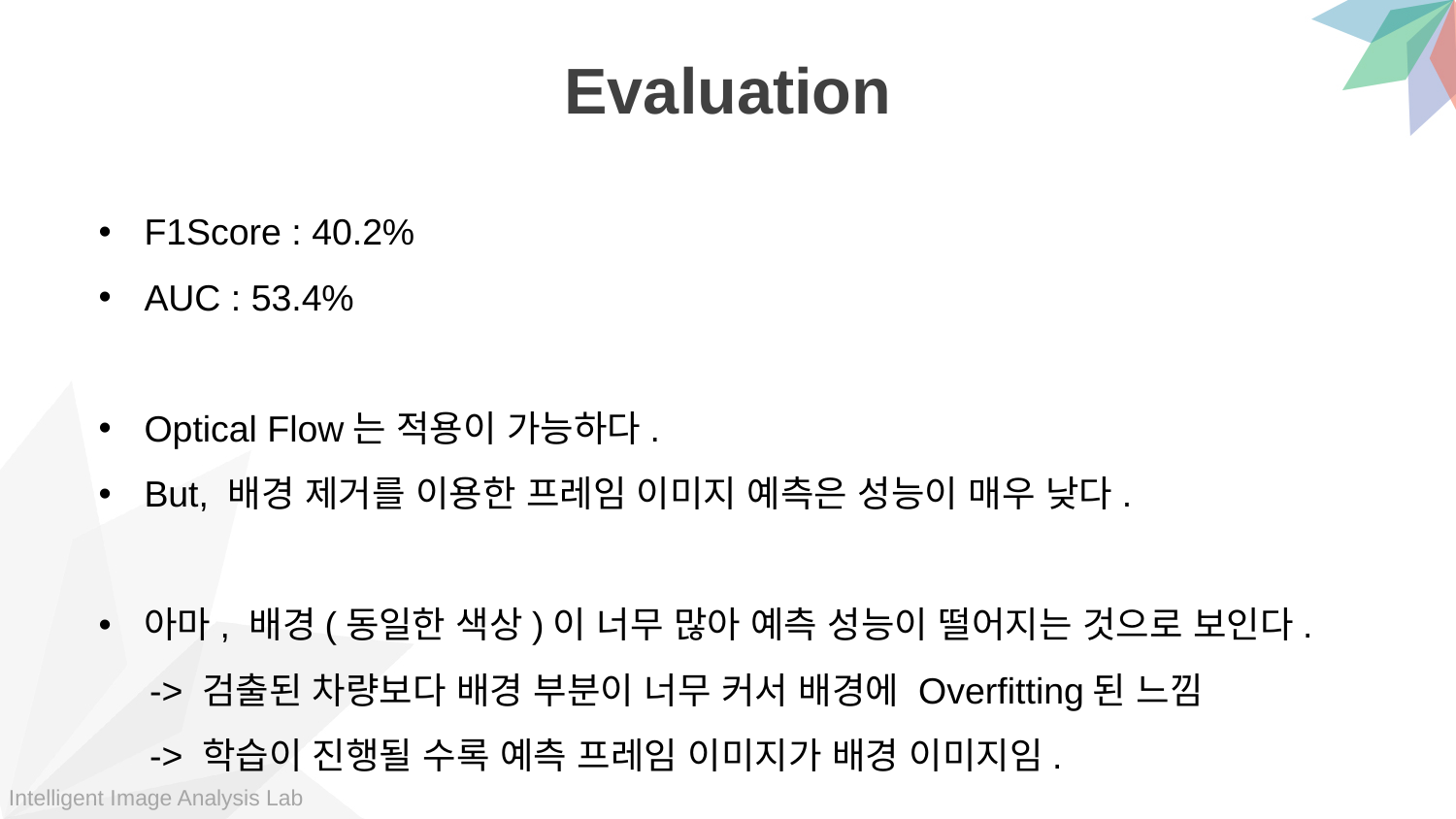

Evaluation
F1Score : 40.2%
AUC : 53.4%

Optical Flow는 적용이 가능하다.
But, 배경 제거를 이용한 프레임 이미지 예측은 성능이 매우 낮다.

아마, 배경(동일한 색상)이 너무 많아 예측 성능이 떨어지는 것으로 보인다.
     -> 검출된 차량보다 배경 부분이 너무 커서 배경에 Overfitting된 느낌
     -> 학습이 진행될 수록 예측 프레임 이미지가 배경 이미지임.